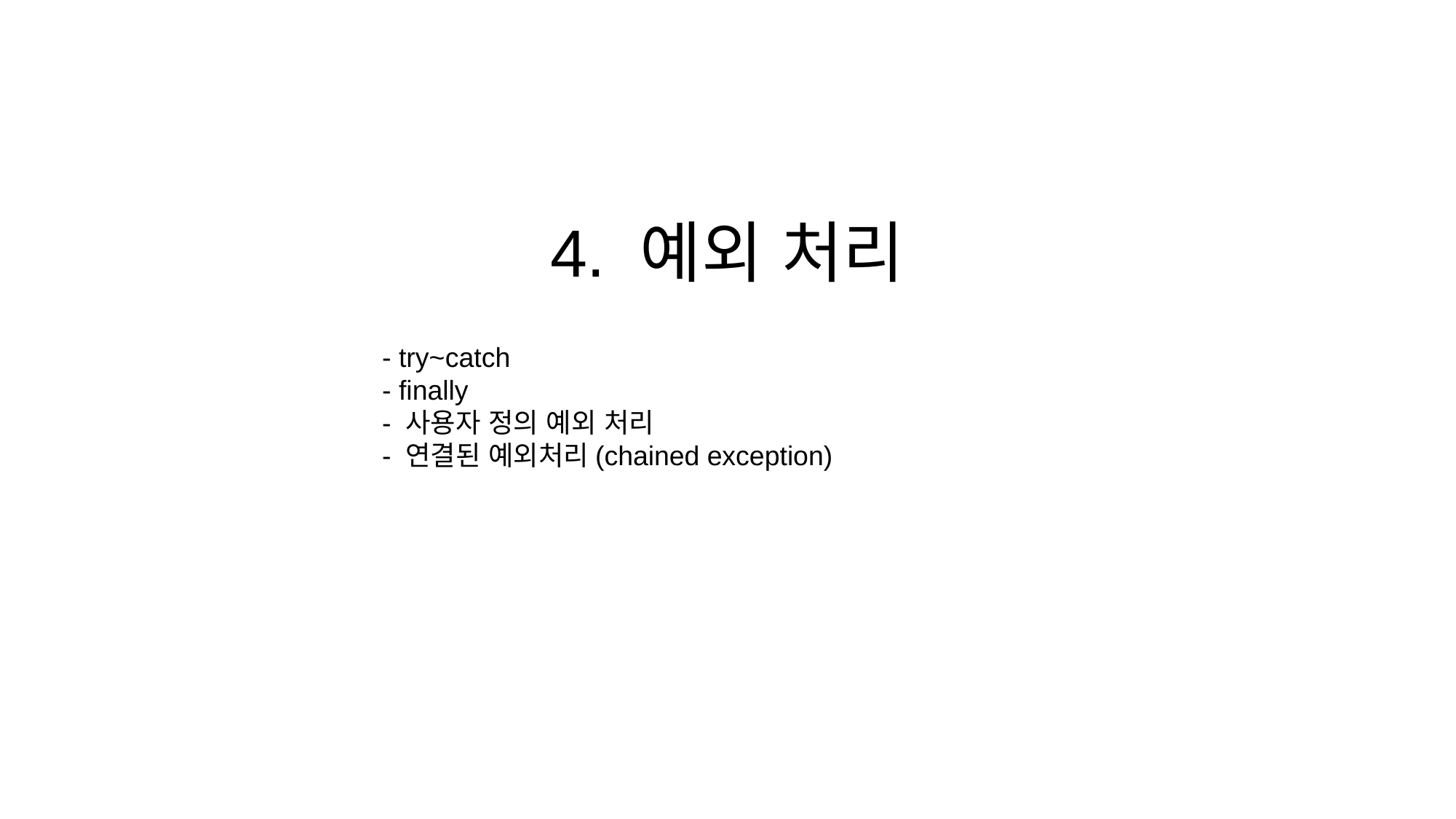

# 4. 예외 처리
 - try~catch
 - finally
 - 사용자 정의 예외 처리
 - 연결된 예외처리(chained exception)